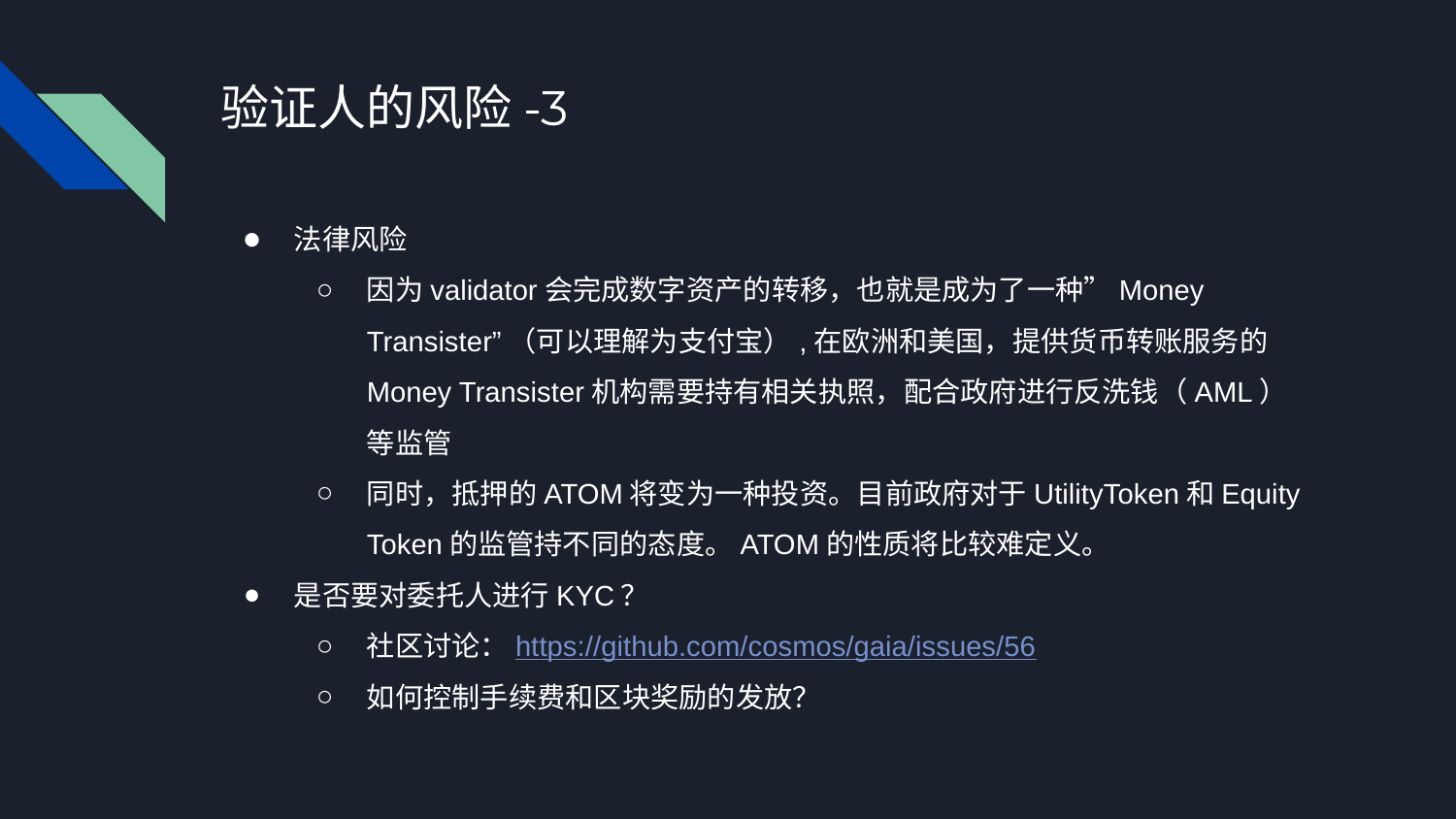

# 验证人的风险-3
法律风险
因为validator会完成数字资产的转移，也就是成为了一种”Money Transister”（可以理解为支付宝）,在欧洲和美国，提供货币转账服务的Money Transister机构需要持有相关执照，配合政府进行反洗钱（AML）等监管
同时，抵押的ATOM将变为一种投资。目前政府对于UtilityToken和Equity Token的监管持不同的态度。ATOM的性质将比较难定义。
是否要对委托人进行KYC？
社区讨论：https://github.com/cosmos/gaia/issues/56
如何控制手续费和区块奖励的发放？